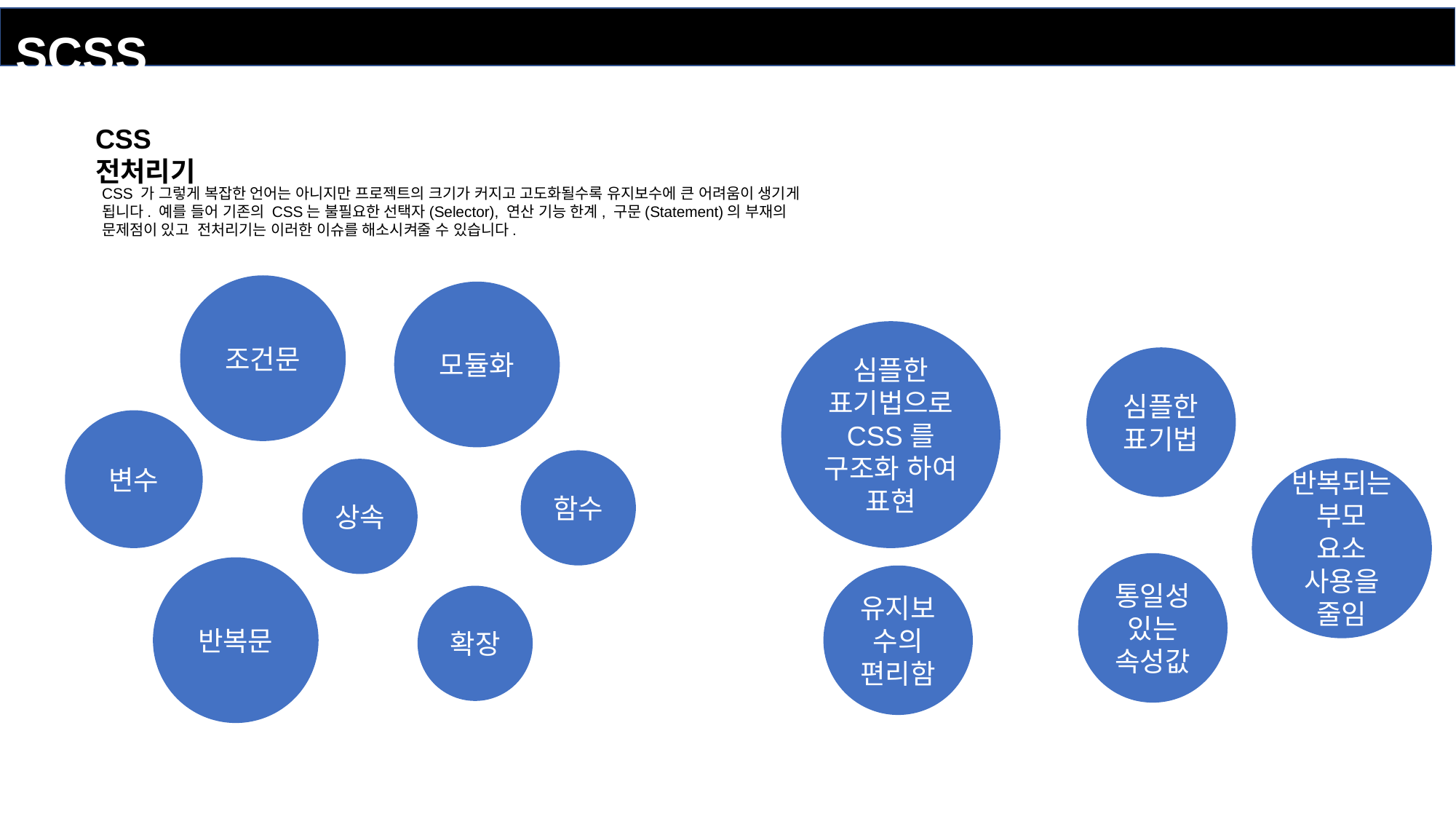

SCSS
CSS 전처리기
CSS 가 그렇게 복잡한 언어는 아니지만 프로젝트의 크기가 커지고 고도화될수록 유지보수에 큰 어려움이 생기게 됩니다. 예를 들어 기존의 CSS는 불필요한 선택자(Selector), 연산 기능 한계, 구문(Statement)의 부재의 문제점이 있고  전처리기는 이러한 이슈를 해소시켜줄 수 있습니다.
조건문
모듈화
심플한 표기법으로 CSS를 구조화 하여 표현
심플한 표기법
변수
함수
반복되는 부모 요소 사용을 줄임
상속
통일성있는 속성값
반복문
유지보수의 편리함
확장